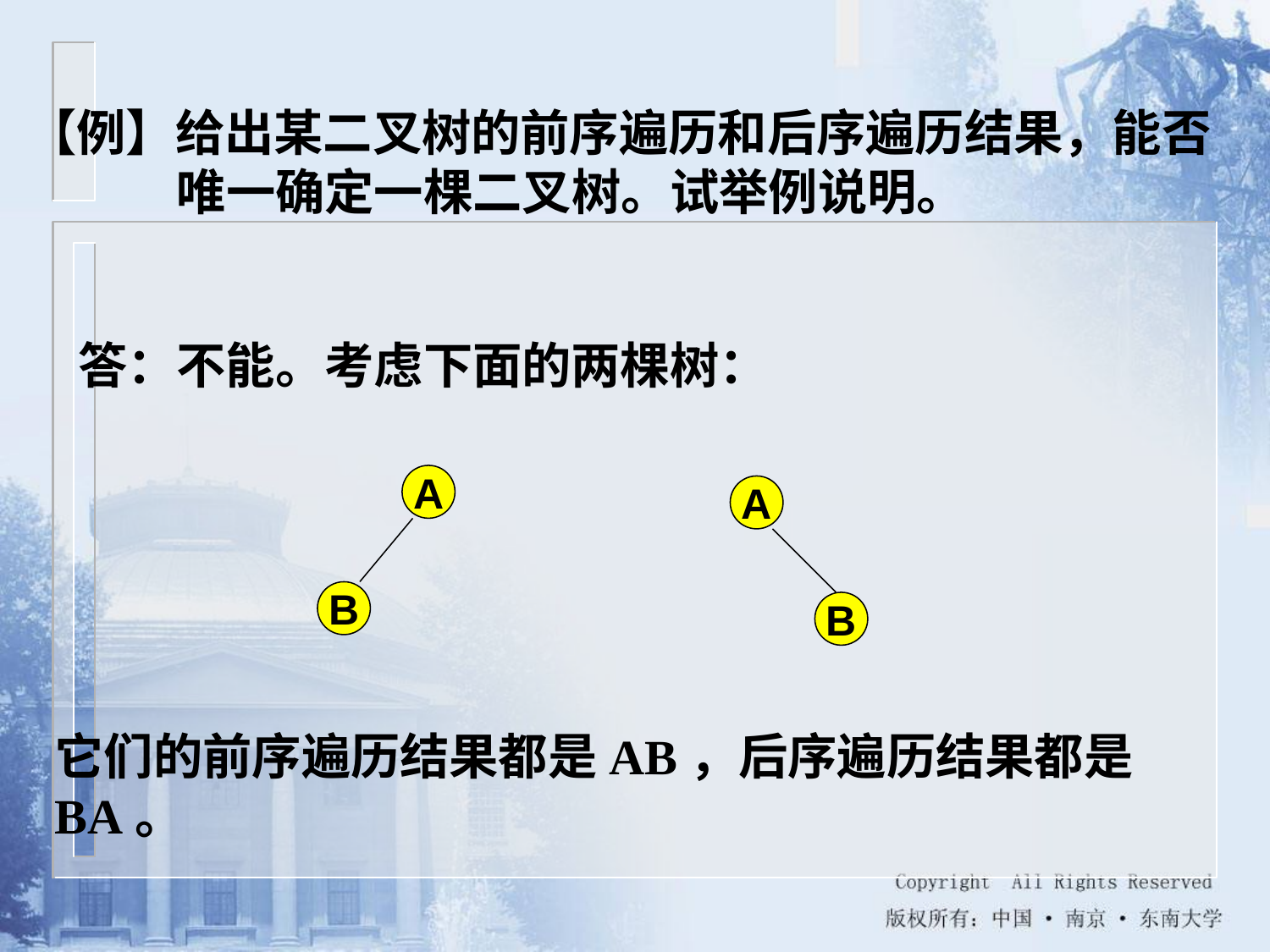

【例】给出某二叉树的前序遍历和后序遍历结果，能否唯一确定一棵二叉树。试举例说明。
答：不能。考虑下面的两棵树：
A
A

B
B
它们的前序遍历结果都是AB，后序遍历结果都是BA。